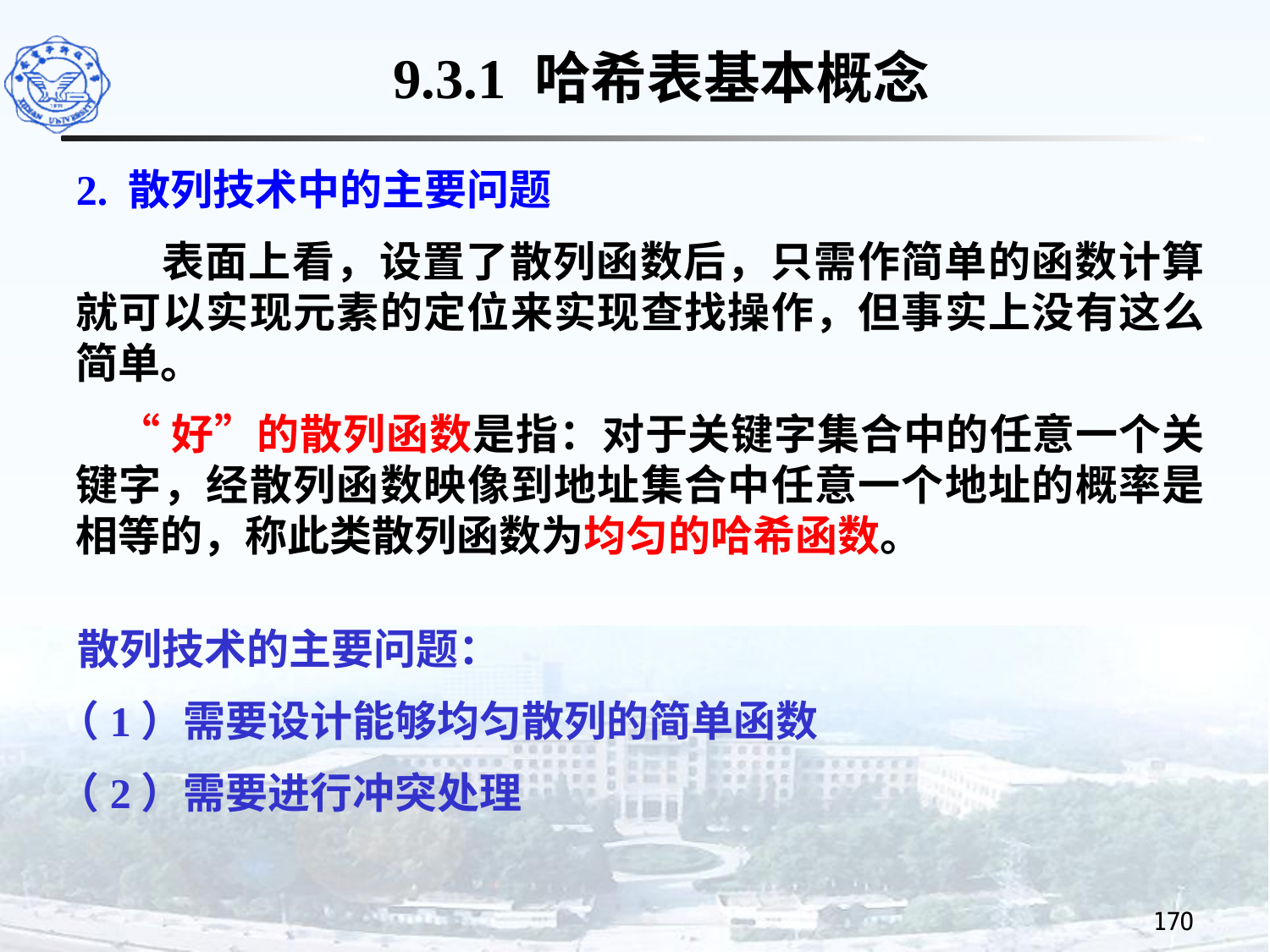

9.3.1 哈希表基本概念
2. 散列技术中的主要问题
       表面上看，设置了散列函数后，只需作简单的函数计算就可以实现元素的定位来实现查找操作，但事实上没有这么简单。
    “好”的散列函数是指：对于关键字集合中的任意一个关键字，经散列函数映像到地址集合中任意一个地址的概率是相等的，称此类散列函数为均匀的哈希函数。

 散列技术的主要问题：
（1）需要设计能够均匀散列的简单函数
（2）需要进行冲突处理

170